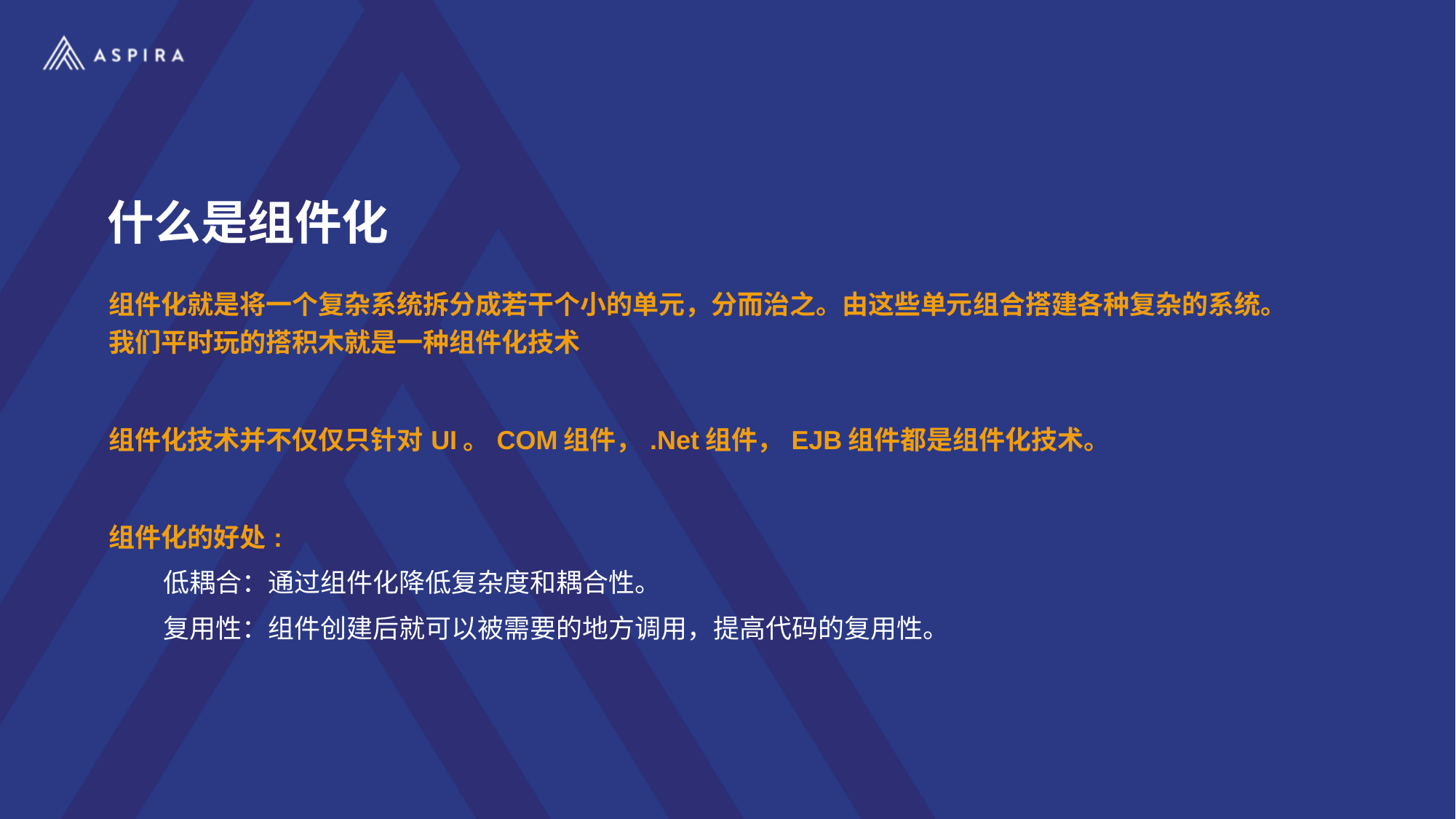

什么是组件化
组件化就是将一个复杂系统拆分成若干个小的单元，分而治之。由这些单元组合搭建各种复杂的系统。我们平时玩的搭积木就是一种组件化技术

组件化技术并不仅仅只针对UI。COM组件，.Net组件，EJB组件都是组件化技术。

组件化的好处:
低耦合：通过组件化降低复杂度和耦合性。
复用性：组件创建后就可以被需要的地方调用，提高代码的复用性。